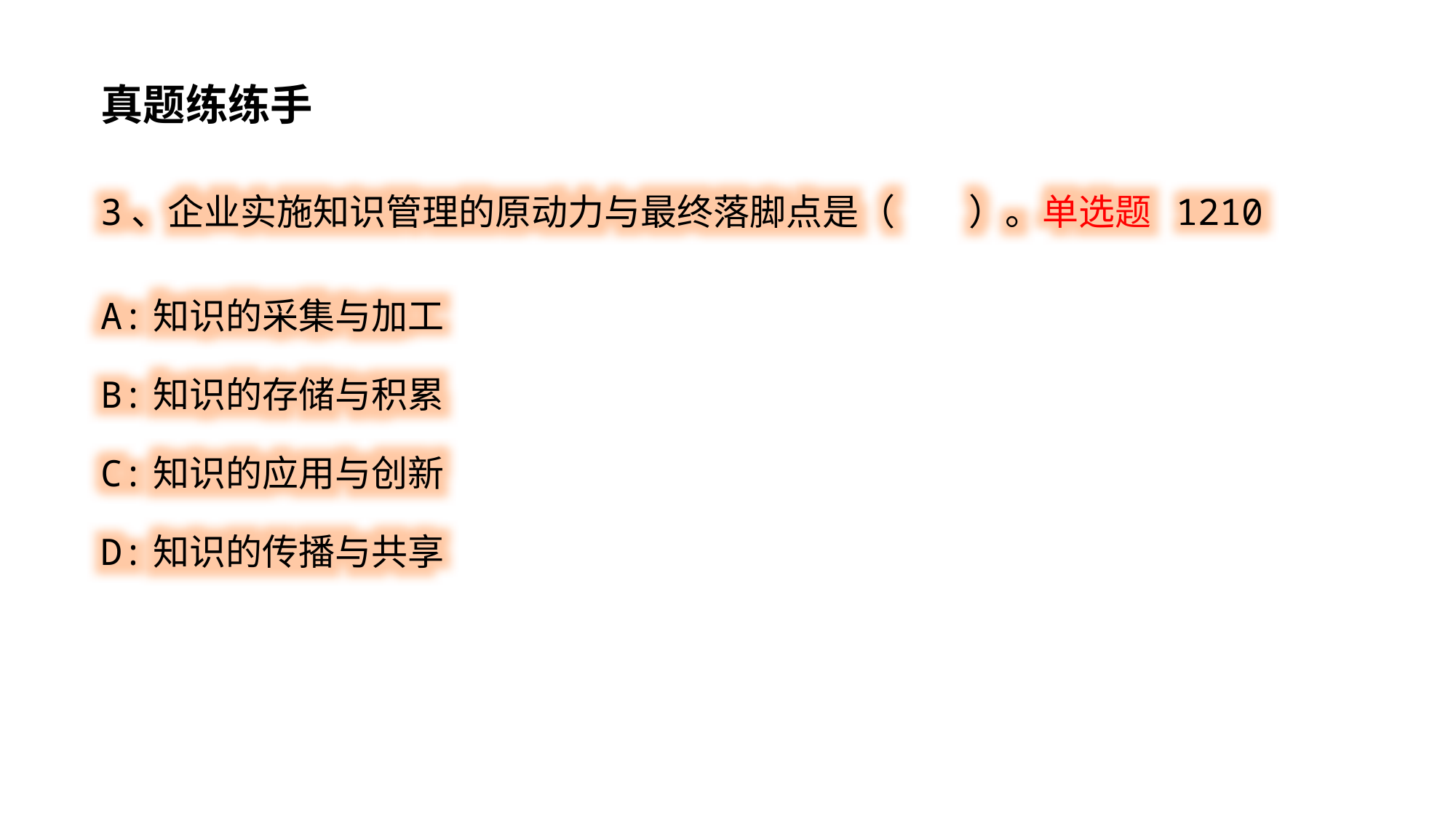

真题练练手
3、企业实施知识管理的原动力与最终落脚点是（         ）。单选题  1210

A:知识的采集与加工

B:知识的存储与积累

C:知识的应用与创新

D:知识的传播与共享